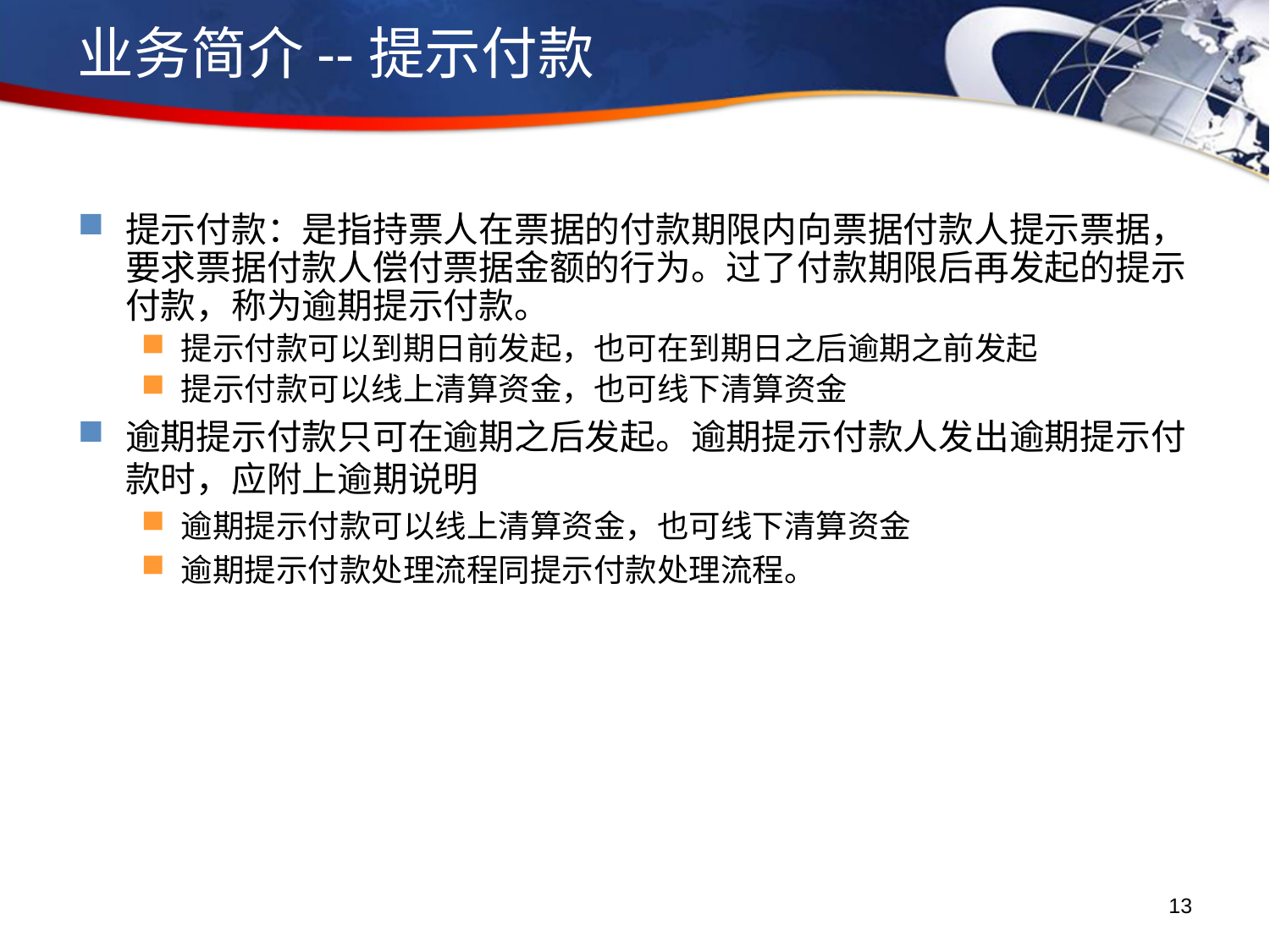

# 业务简介--提示付款
提示付款：是指持票人在票据的付款期限内向票据付款人提示票据，要求票据付款人偿付票据金额的行为。过了付款期限后再发起的提示付款，称为逾期提示付款。
提示付款可以到期日前发起，也可在到期日之后逾期之前发起
提示付款可以线上清算资金，也可线下清算资金
逾期提示付款只可在逾期之后发起。逾期提示付款人发出逾期提示付款时，应附上逾期说明
逾期提示付款可以线上清算资金，也可线下清算资金
逾期提示付款处理流程同提示付款处理流程。

13